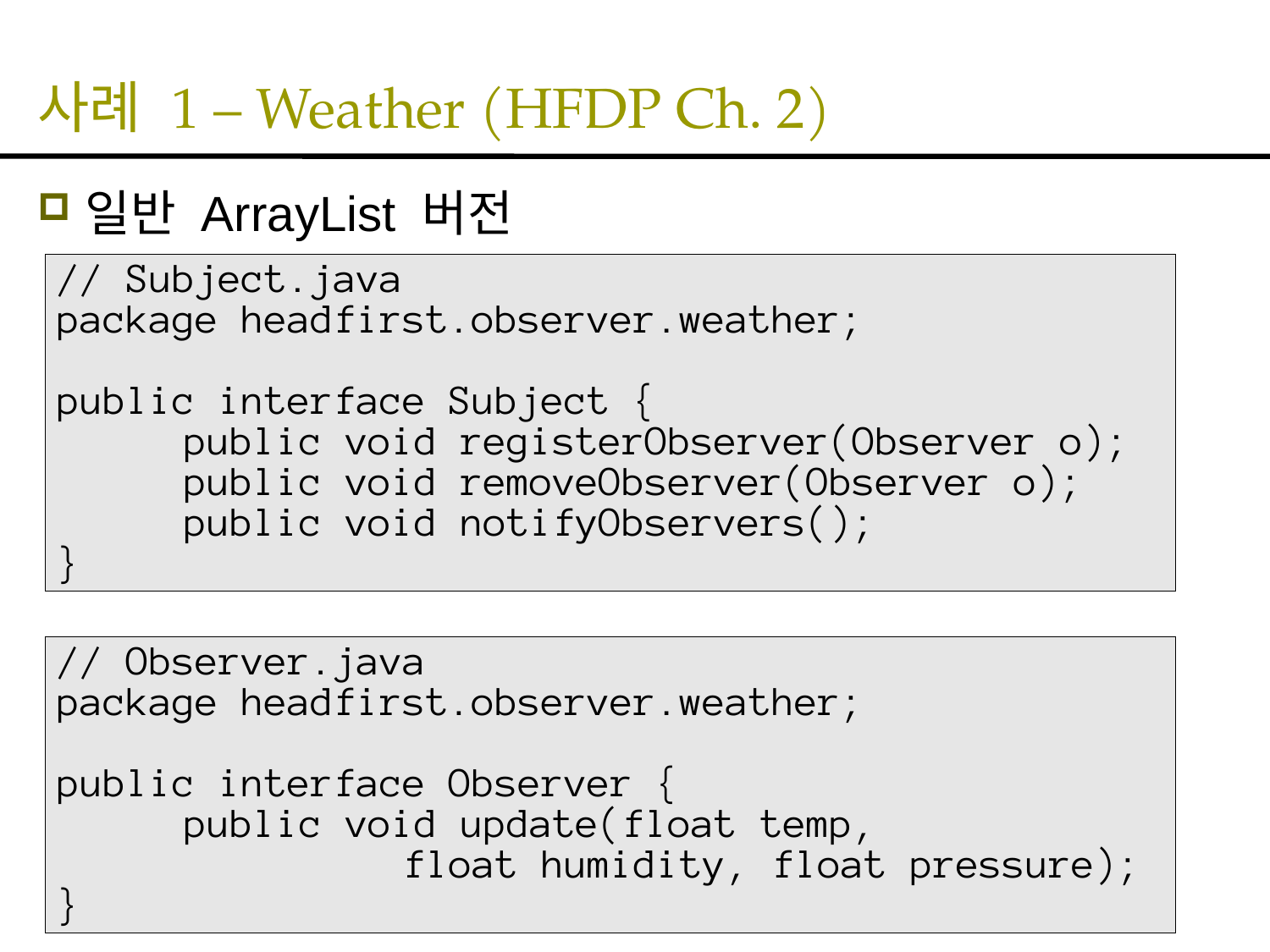

# 사례 1 – Weather (HFDP Ch. 2)
일반 ArrayList 버전
// Subject.java
package headfirst.observer.weather;

public interface Subject {
	public void registerObserver(Observer o);
	public void removeObserver(Observer o);
	public void notifyObservers();
}
// Observer.java
package headfirst.observer.weather;

public interface Observer {
	public void update(float temp,
               float humidity, float pressure);
}